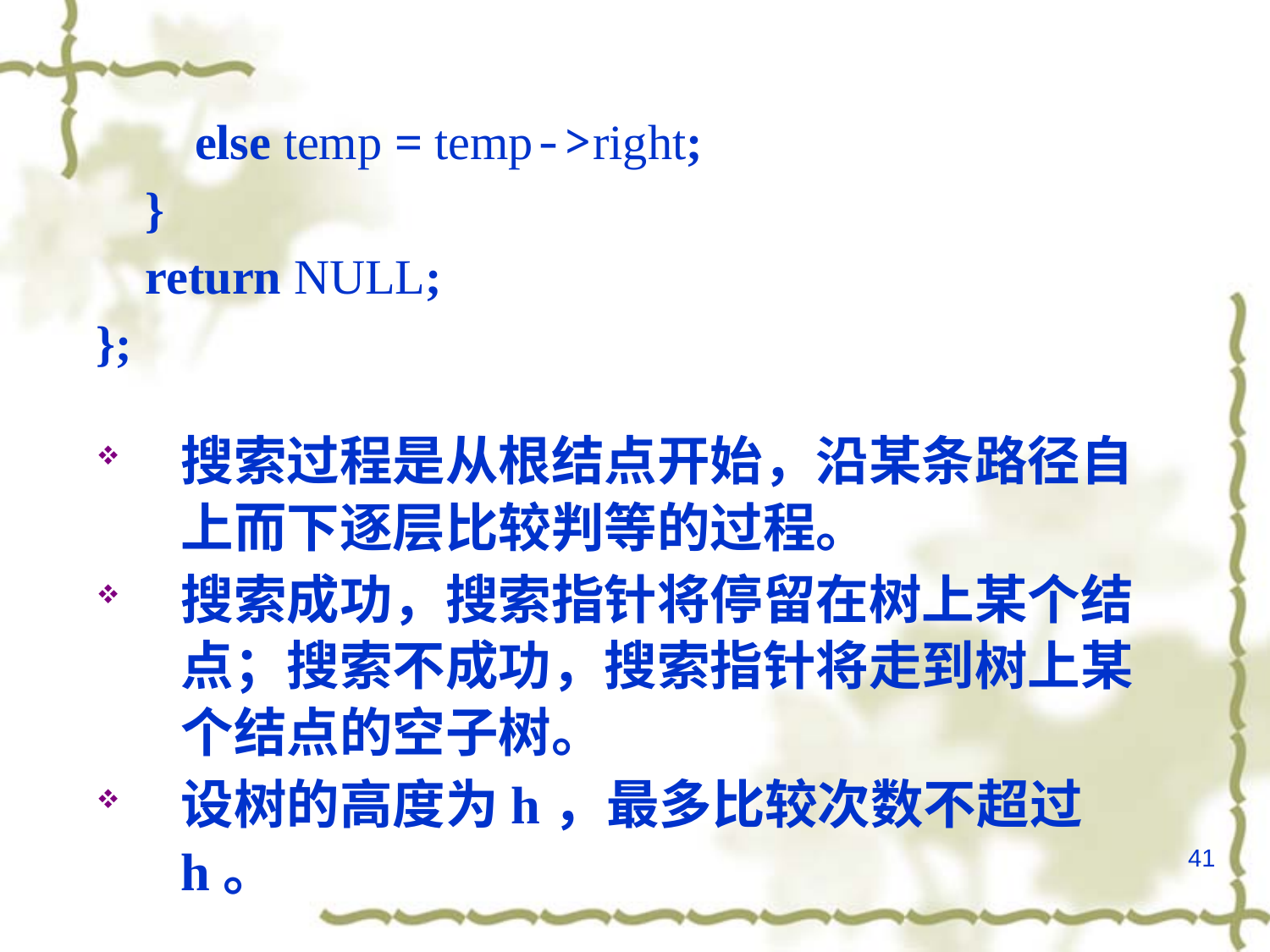

else temp = temp->right;
    }
    return NULL;
};

搜索过程是从根结点开始，沿某条路径自上而下逐层比较判等的过程。
搜索成功，搜索指针将停留在树上某个结点；搜索不成功，搜索指针将走到树上某个结点的空子树。
设树的高度为h，最多比较次数不超过h。
41